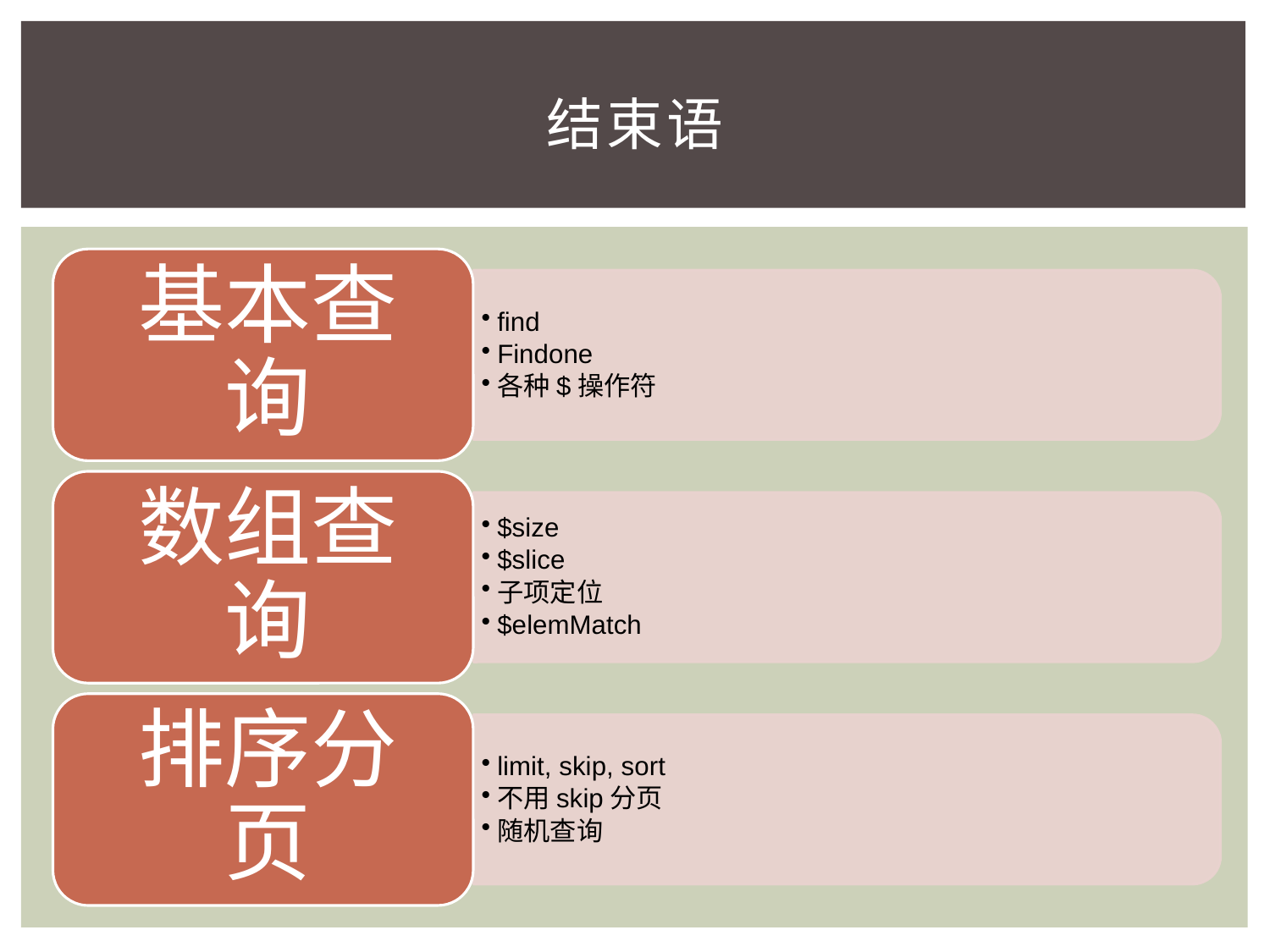

# 结束语
find
Findone
各种$操作符
基本查询
$size
$slice
子项定位
$elemMatch
数组查询
limit, skip, sort
不用skip分页
随机查询
排序分页